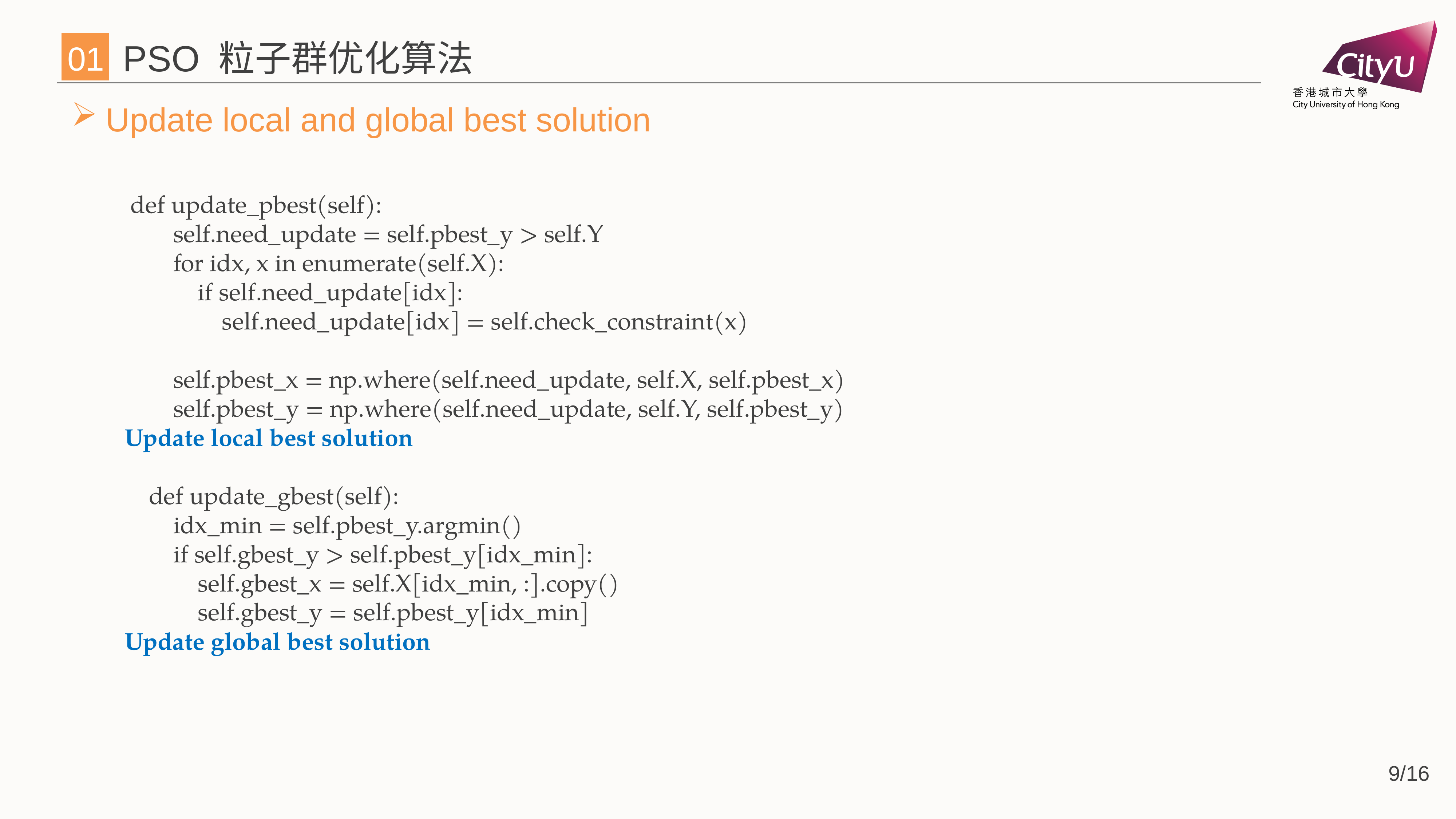

# PSO 粒子群优化算法
01
Update local and global best solution
 def update_pbest(self):
        self.need_update = self.pbest_y > self.Y
        for idx, x in enumerate(self.X):
            if self.need_update[idx]:
                self.need_update[idx] = self.check_constraint(x)

        self.pbest_x = np.where(self.need_update, self.X, self.pbest_x)
        self.pbest_y = np.where(self.need_update, self.Y, self.pbest_y)
Update local best solution

    def update_gbest(self):
        idx_min = self.pbest_y.argmin()
        if self.gbest_y > self.pbest_y[idx_min]:
            self.gbest_x = self.X[idx_min, :].copy()
            self.gbest_y = self.pbest_y[idx_min]
Update global best solution

9/16